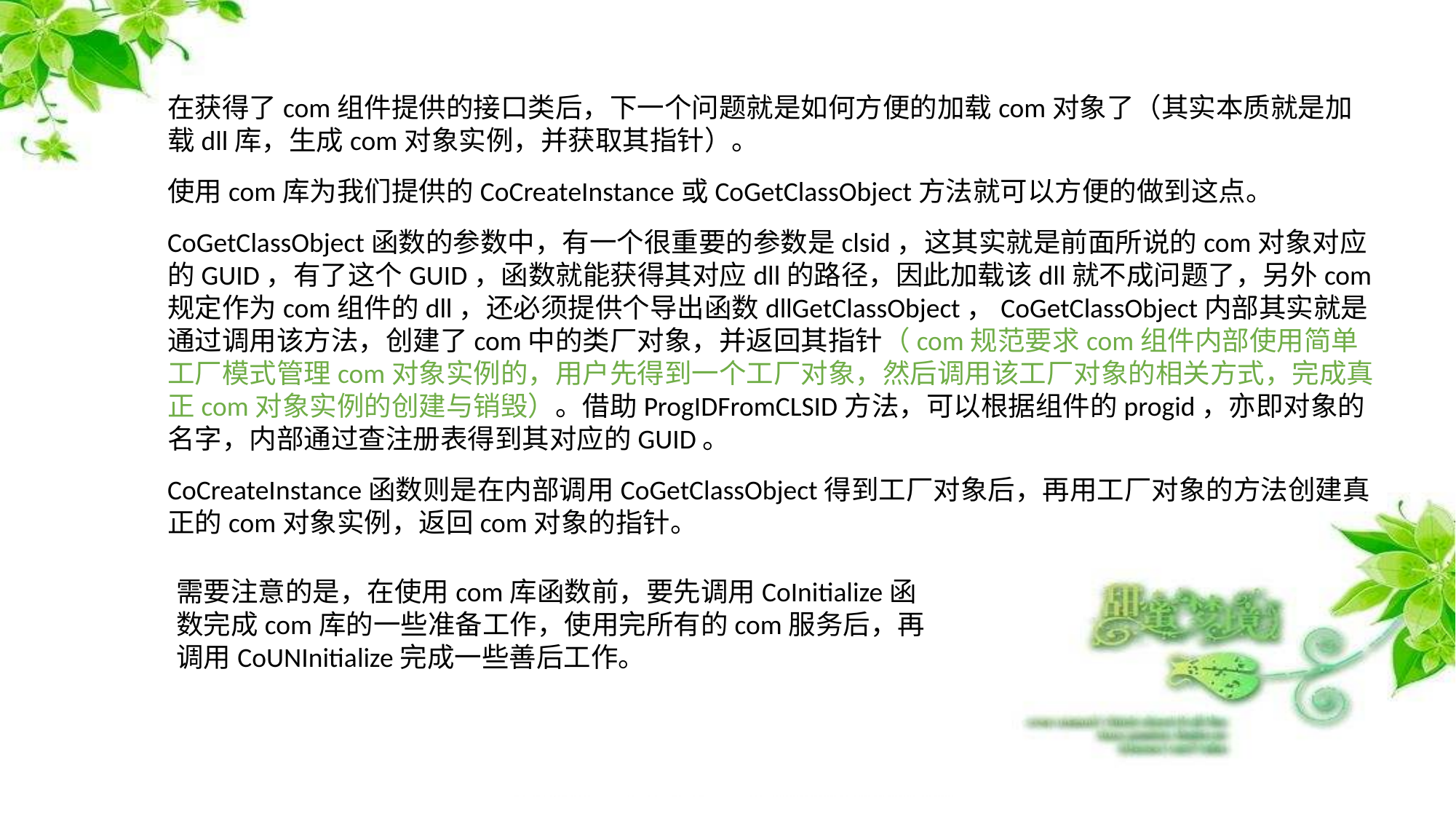

在获得了com组件提供的接口类后，下一个问题就是如何方便的加载com对象了（其实本质就是加载dll库，生成com对象实例，并获取其指针）。
使用com库为我们提供的CoCreateInstance或CoGetClassObject方法就可以方便的做到这点。
CoGetClassObject函数的参数中，有一个很重要的参数是clsid，这其实就是前面所说的com对象对应的GUID，有了这个GUID，函数就能获得其对应dll的路径，因此加载该dll就不成问题了，另外com规定作为com组件的dll，还必须提供个导出函数dllGetClassObject，CoGetClassObject内部其实就是通过调用该方法，创建了com中的类厂对象，并返回其指针（com规范要求com组件内部使用简单工厂模式管理com对象实例的，用户先得到一个工厂对象，然后调用该工厂对象的相关方式，完成真正com对象实例的创建与销毁）。借助ProgIDFromCLSID方法，可以根据组件的progid，亦即对象的名字，内部通过查注册表得到其对应的GUID。
CoCreateInstance函数则是在内部调用CoGetClassObject得到工厂对象后，再用工厂对象的方法创建真正的com对象实例，返回com对象的指针。
需要注意的是，在使用com库函数前，要先调用CoInitialize函数完成com库的一些准备工作，使用完所有的com服务后，再调用CoUNInitialize完成一些善后工作。